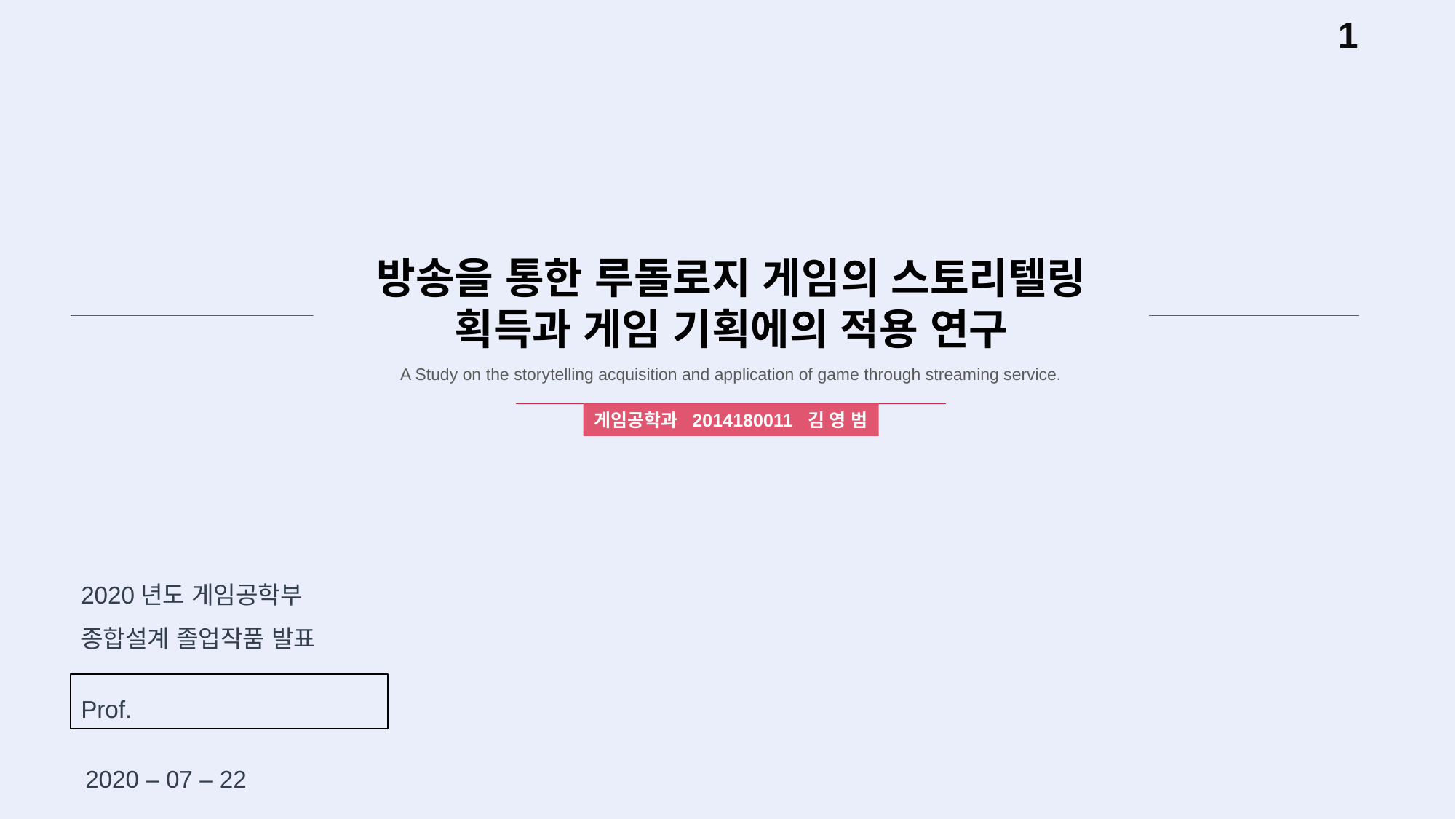

방송을 통한 루돌로지 게임의 스토리텔링 획득과 게임 기획에의 적용 연구
A Study on the storytelling acquisition and application of game through streaming service.
게임공학과  2014180011  김 영 범
2020년도 게임공학부
종합설계 졸업작품 발표
Prof.
2020 – 07 – 22